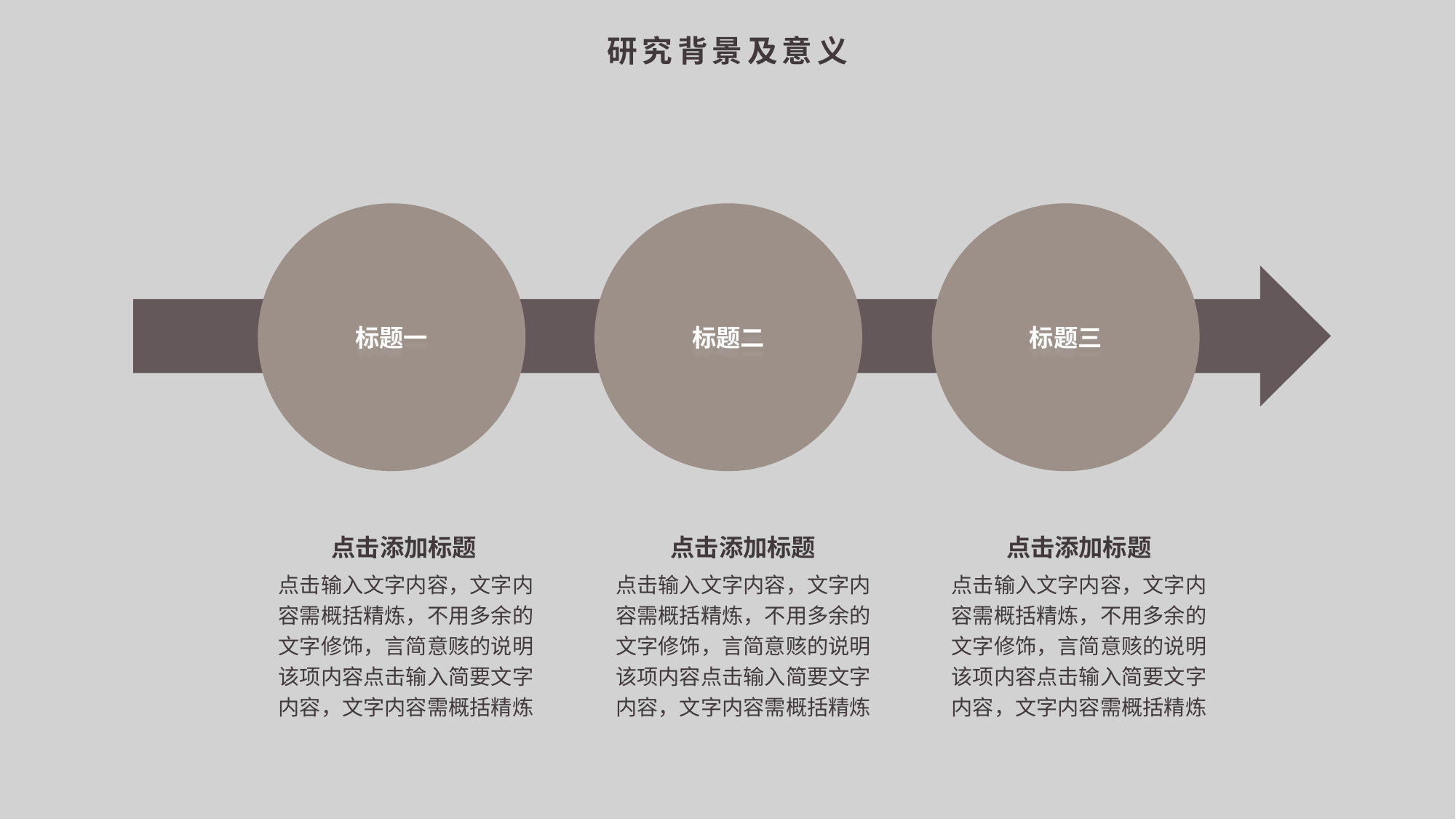

研究背景及意义

标题一
标题二
标题三
点击添加标题
点击添加标题
点击添加标题
点击输入文字内容，文字内容需概括精炼，不用多余的文字修饰，言简意赅的说明该项内容点击输入简要文字内容，文字内容需概括精炼
点击输入文字内容，文字内容需概括精炼，不用多余的文字修饰，言简意赅的说明该项内容点击输入简要文字内容，文字内容需概括精炼
点击输入文字内容，文字内容需概括精炼，不用多余的文字修饰，言简意赅的说明该项内容点击输入简要文字内容，文字内容需概括精炼